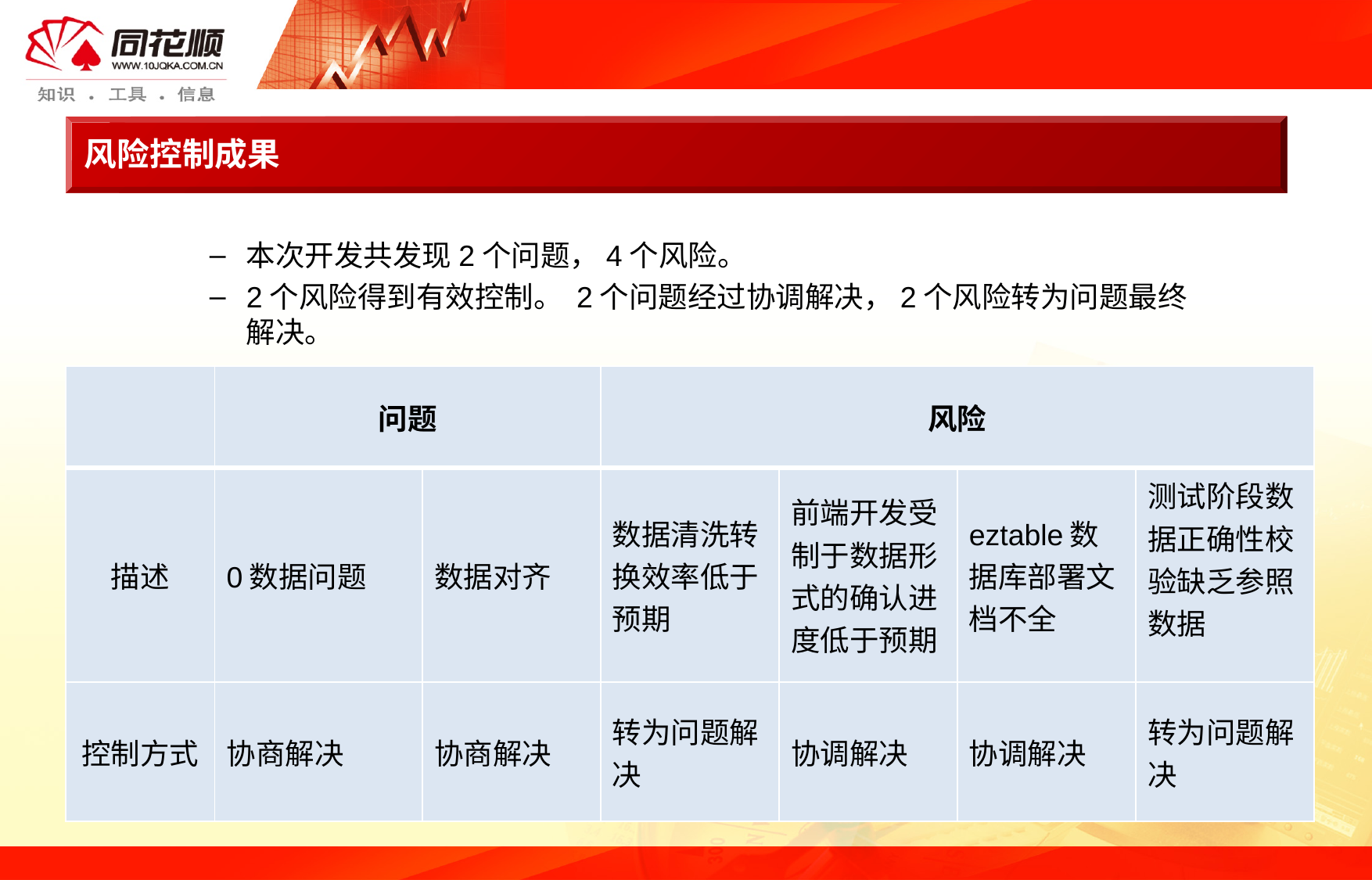

风险控制成果
本次开发共发现2个问题，4个风险。
2个风险得到有效控制。 2个问题经过协调解决，2个风险转为问题最终解决。
|  | 问题 |  | 风险 |  |  |  |
| --- | --- | --- | --- | --- | --- | --- |
| 描述 | 0数据问题 | 数据对齐 | 数据清洗转换效率低于预期 | 前端开发受制于数据形式的确认进度低于预期 | eztable数据库部署文档不全 | 测试阶段数据正确性校验缺乏参照数据 |
| 控制方式 | 协商解决 | 协商解决 | 转为问题解决 | 协调解决 | 协调解决 | 转为问题解决 |